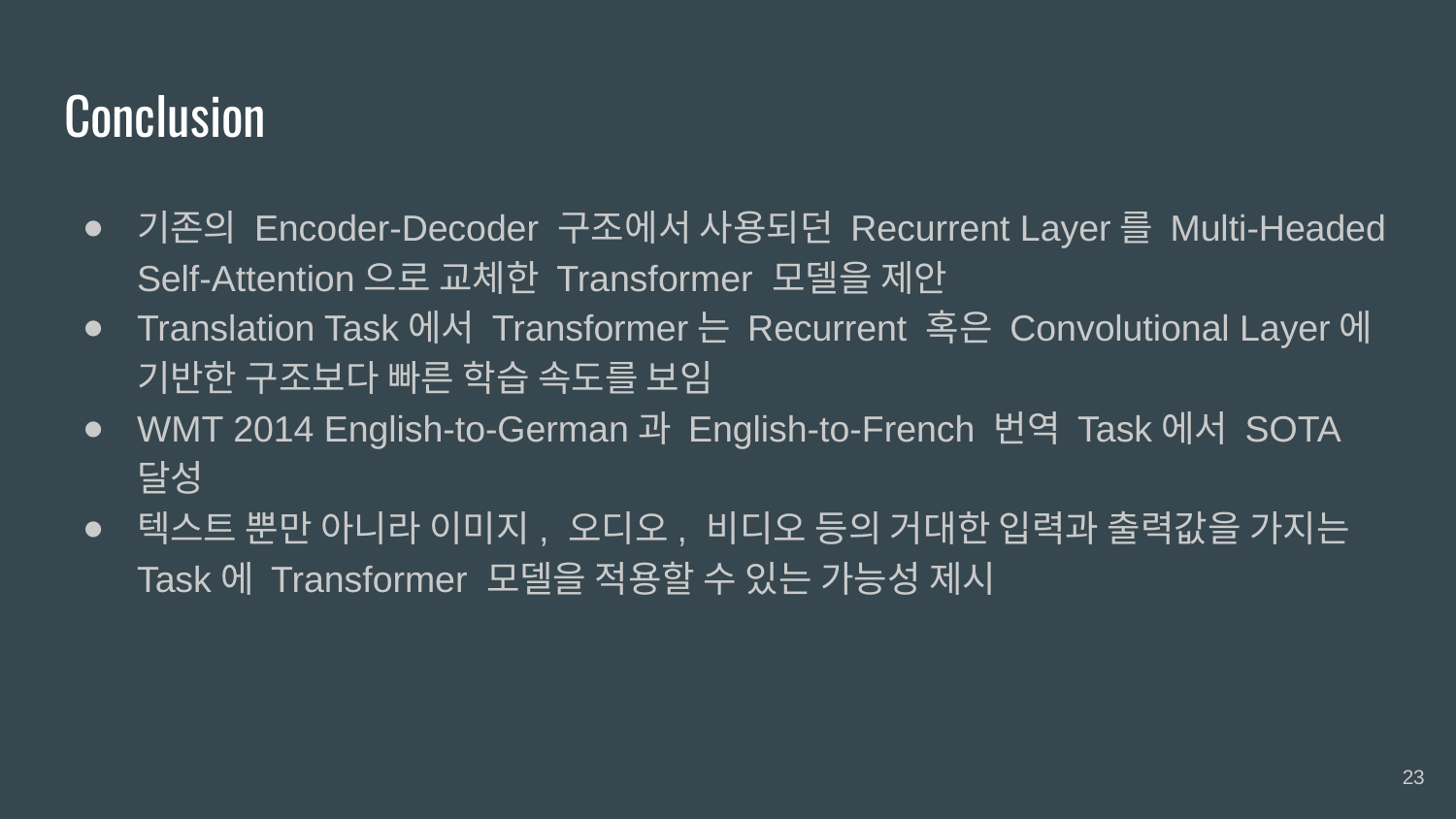

# Conclusion
기존의 Encoder-Decoder 구조에서 사용되던 Recurrent Layer를 Multi-Headed Self-Attention으로 교체한 Transformer 모델을 제안
Translation Task에서 Transformer는 Recurrent 혹은 Convolutional Layer에 기반한 구조보다 빠른 학습 속도를 보임
WMT 2014 English-to-German과 English-to-French 번역 Task에서 SOTA 달성
텍스트 뿐만 아니라 이미지, 오디오, 비디오 등의 거대한 입력과 출력값을 가지는 Task에 Transformer 모델을 적용할 수 있는 가능성 제시
23